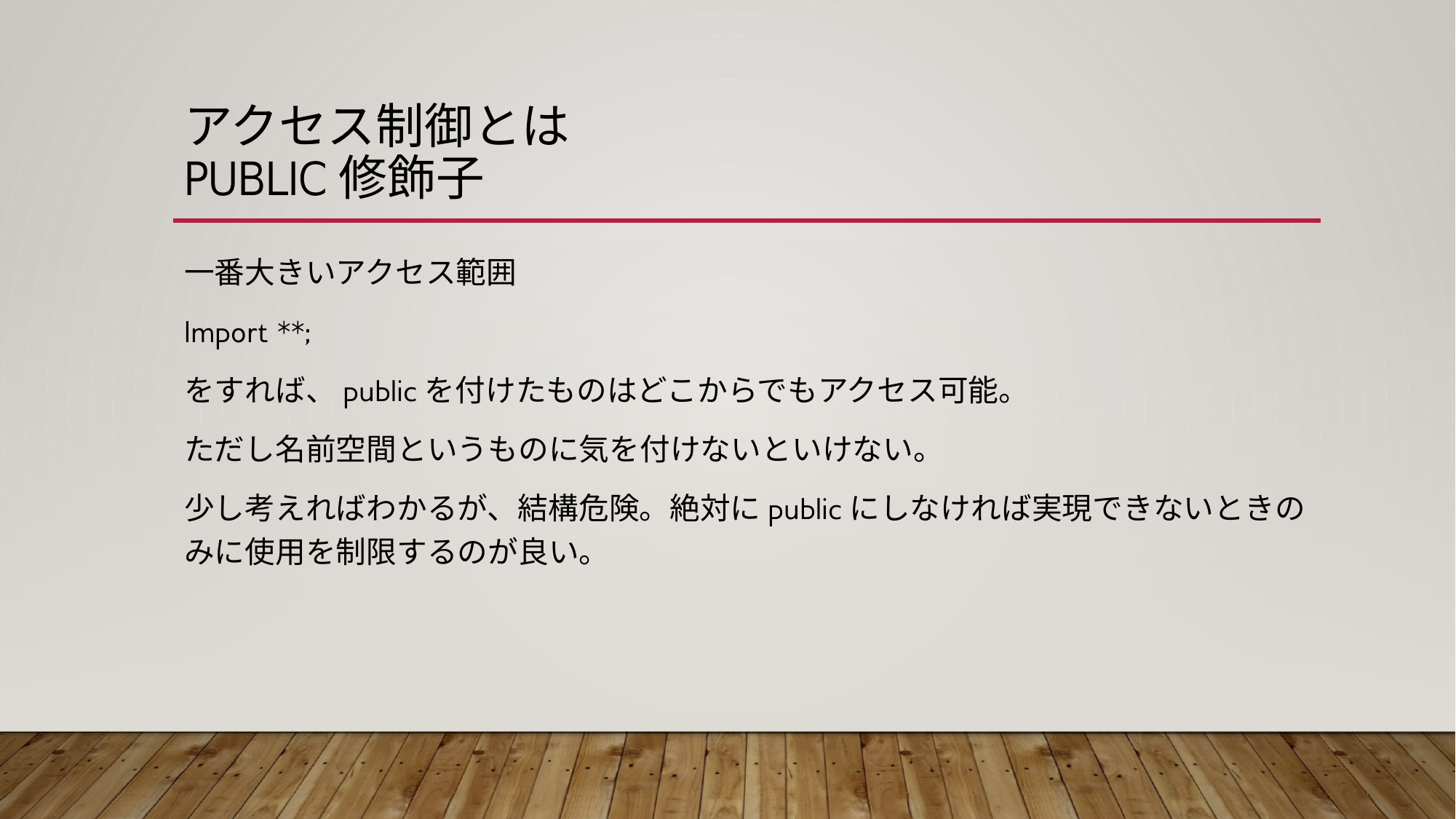

# アクセス制御とは public修飾子
一番大きいアクセス範囲
Import **;
をすれば、publicを付けたものはどこからでもアクセス可能。
ただし名前空間というものに気を付けないといけない。
少し考えればわかるが、結構危険。絶対にpublicにしなければ実現できないときのみに使用を制限するのが良い。